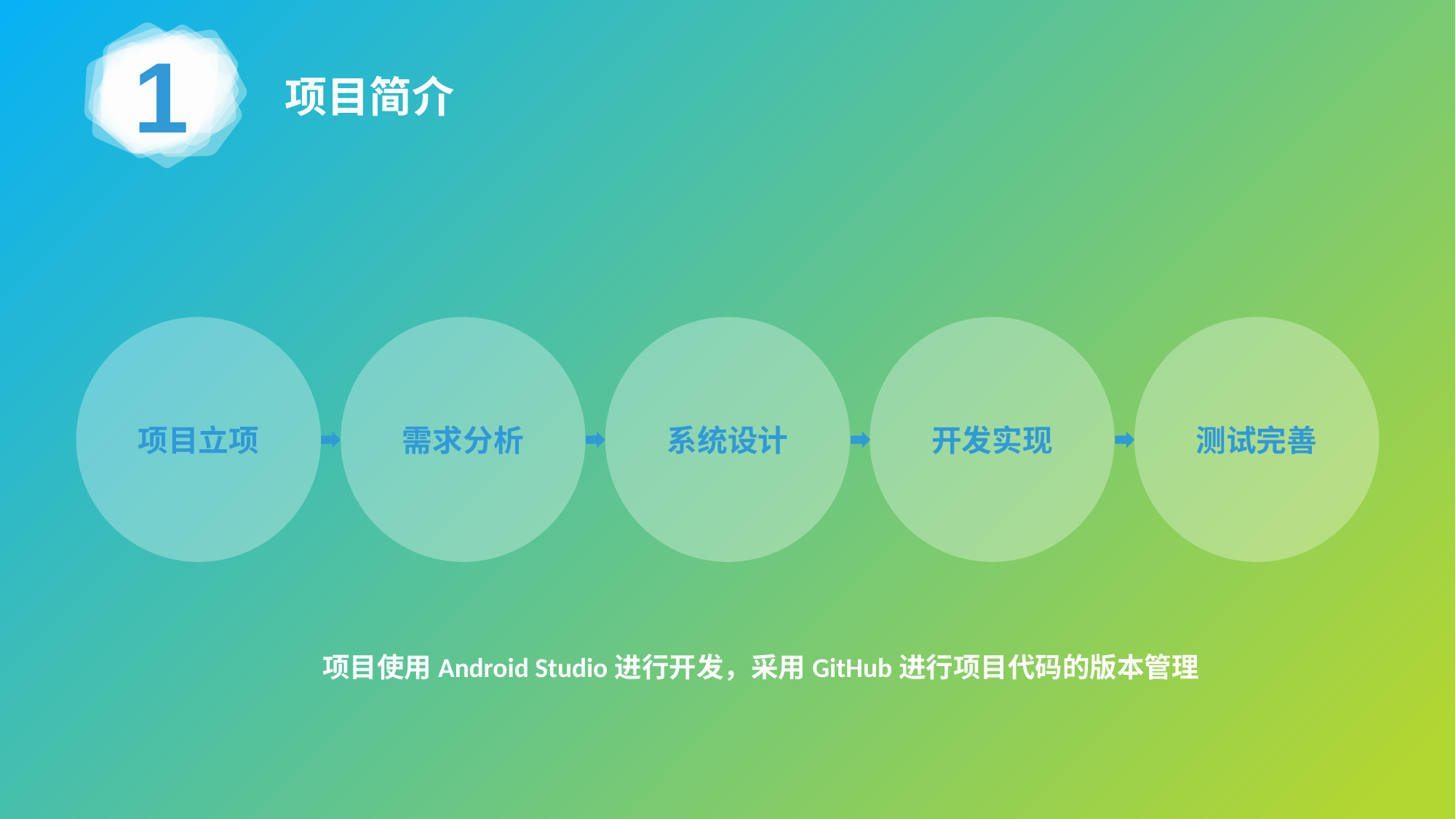

1

项目简介
项目立项
需求分析
系统设计
开发实现
测试完善

项目使用Android Studio进行开发，采用GitHub进行项目代码的版本管理